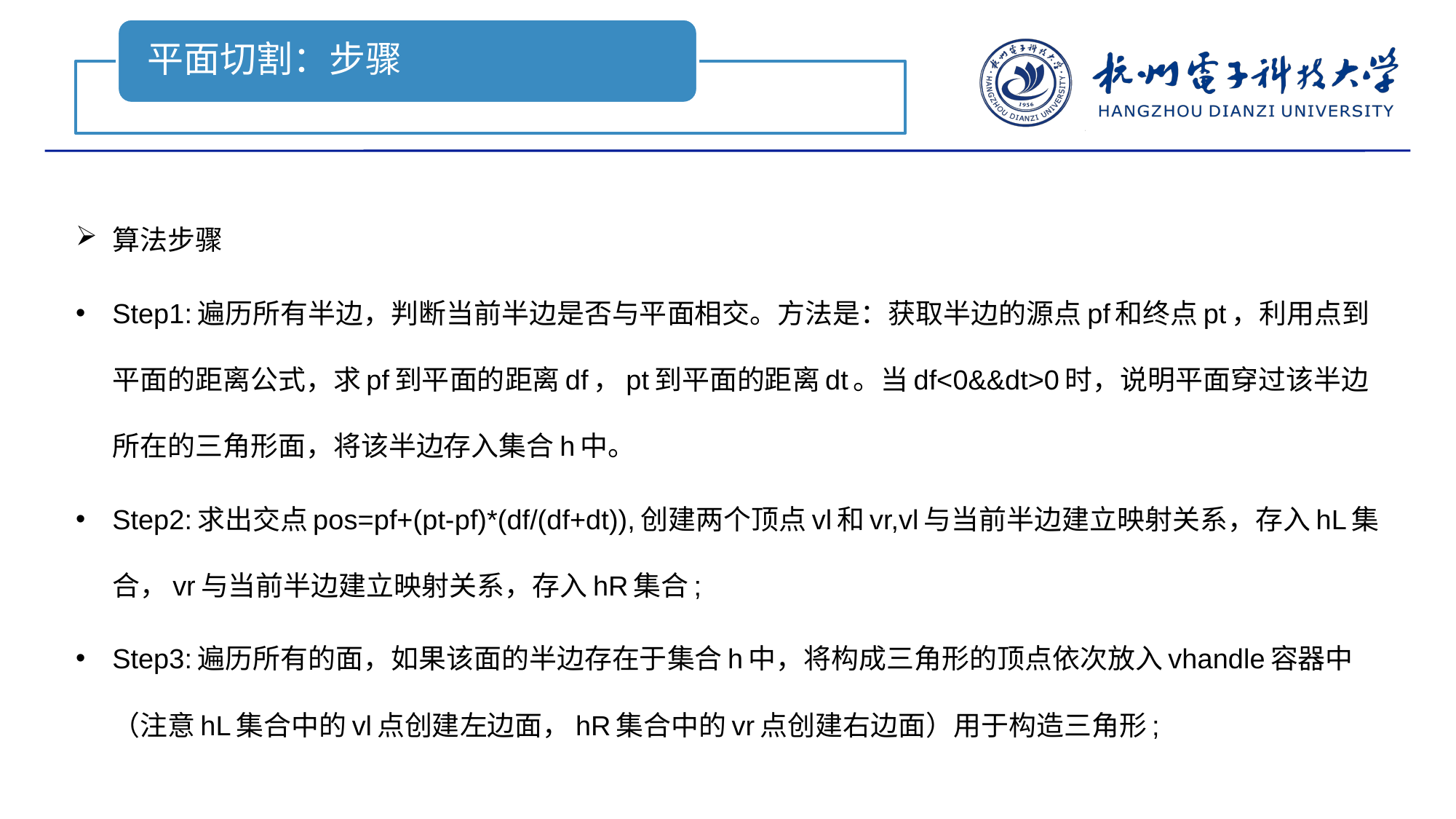

平面切割：步骤
算法步骤
Step1:遍历所有半边，判断当前半边是否与平面相交。方法是：获取半边的源点pf和终点pt，利用点到平面的距离公式，求pf到平面的距离df，pt到平面的距离dt。当df<0&&dt>0时，说明平面穿过该半边所在的三角形面，将该半边存入集合h中。
Step2:求出交点pos=pf+(pt-pf)*(df/(df+dt)),创建两个顶点vl和vr,vl与当前半边建立映射关系，存入hL集合，vr与当前半边建立映射关系，存入hR集合;
Step3:遍历所有的面，如果该面的半边存在于集合h中，将构成三角形的顶点依次放入vhandle容器中（注意hL集合中的vl点创建左边面，hR集合中的vr点创建右边面）用于构造三角形;